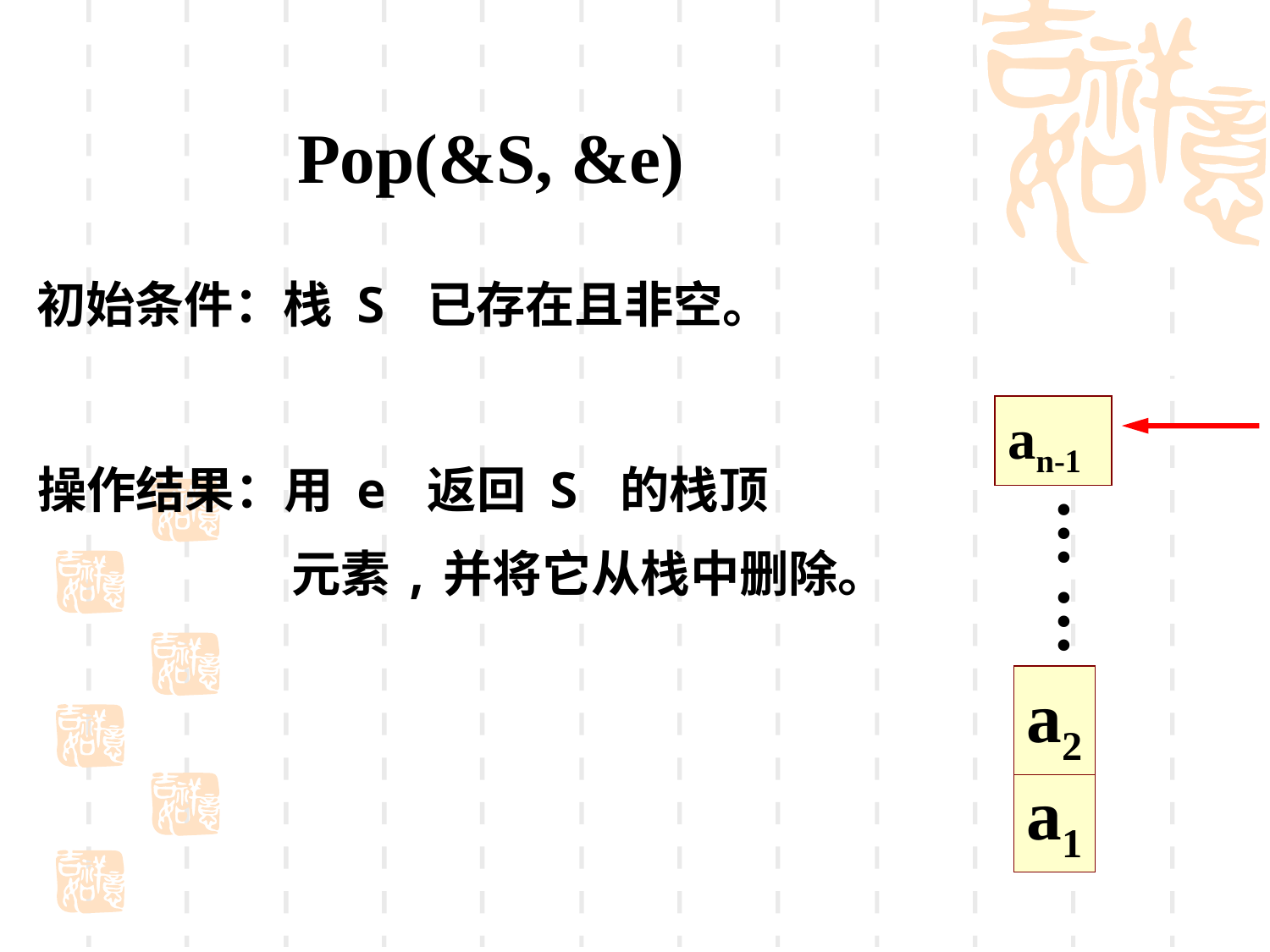

Pop(&S, &e)
初始条件：栈 S 已存在且非空。

an
an

an-1
操作结果：用 e 返回 S 的栈顶
		元素,并将它从栈中删除。
… …
a2
a1